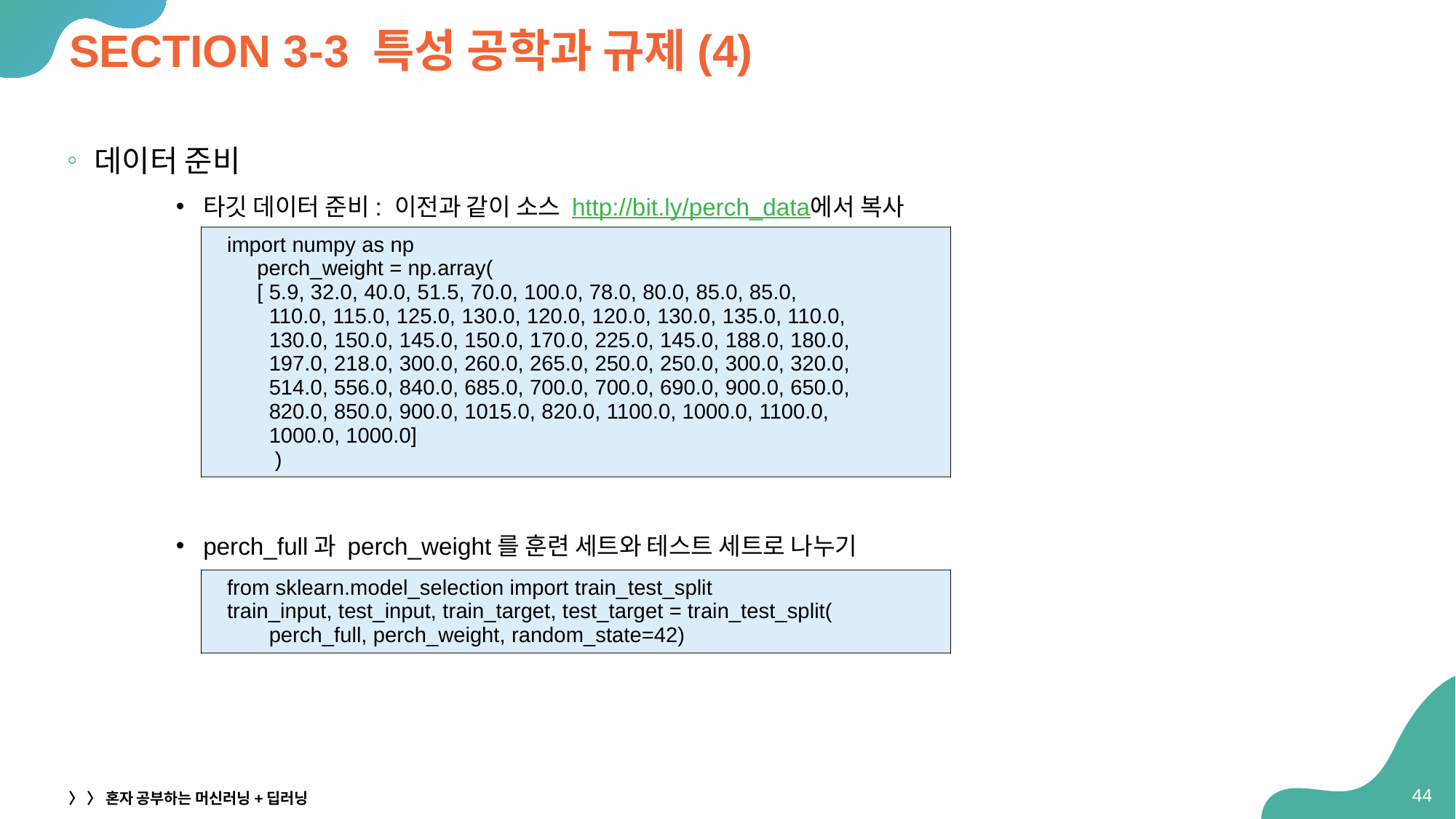

# SECTION 3-3 특성 공학과 규제(4)
데이터 준비
타깃 데이터 준비: 이전과 같이 소스 http://bit.ly/perch_data에서 복사

perch_full과 perch_weight를 훈련 세트와 테스트 세트로 나누기
| import numpy as np perch\_weight = np.array( [ 5.9, 32.0, 40.0, 51.5, 70.0, 100.0, 78.0, 80.0, 85.0, 85.0, 110.0, 115.0, 125.0, 130.0, 120.0, 120.0, 130.0, 135.0, 110.0, 130.0, 150.0, 145.0, 150.0, 170.0, 225.0, 145.0, 188.0, 180.0, 197.0, 218.0, 300.0, 260.0, 265.0, 250.0, 250.0, 300.0, 320.0, 514.0, 556.0, 840.0, 685.0, 700.0, 700.0, 690.0, 900.0, 650.0, 820.0, 850.0, 900.0, 1015.0, 820.0, 1100.0, 1000.0, 1100.0, 1000.0, 1000.0] ) |
| --- |
| from sklearn.model\_selection import train\_test\_split train\_input, test\_input, train\_target, test\_target = train\_test\_split( perch\_full, perch\_weight, random\_state=42) |
| --- |
44
〉 〉 혼자 공부하는 머신러닝+딥러닝